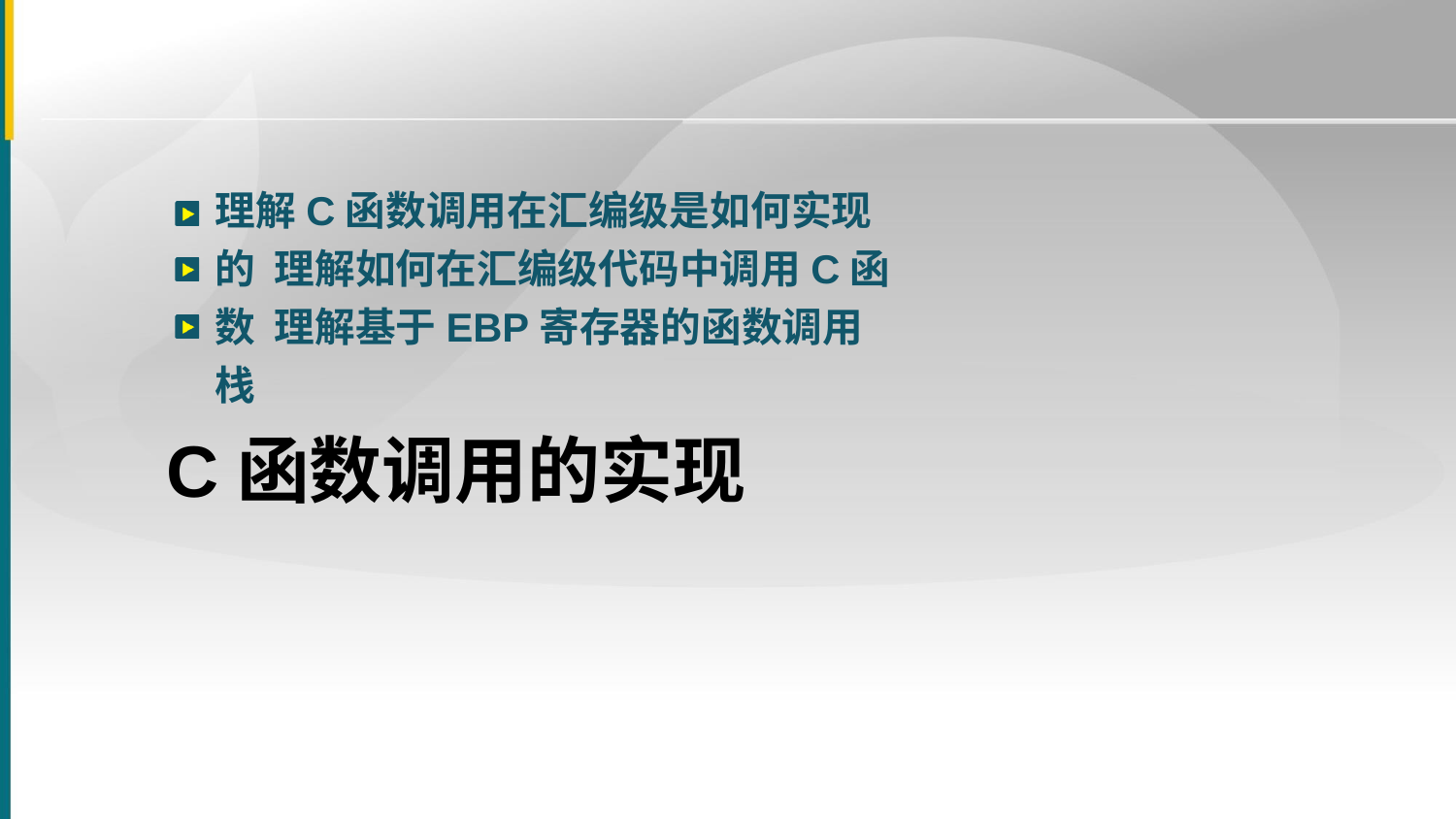

# 理解C函数调用在汇编级是如何实现的  理解如何在汇编级代码中调用C函数  理解基于EBP寄存器的函数调用栈
C函数调用的实现